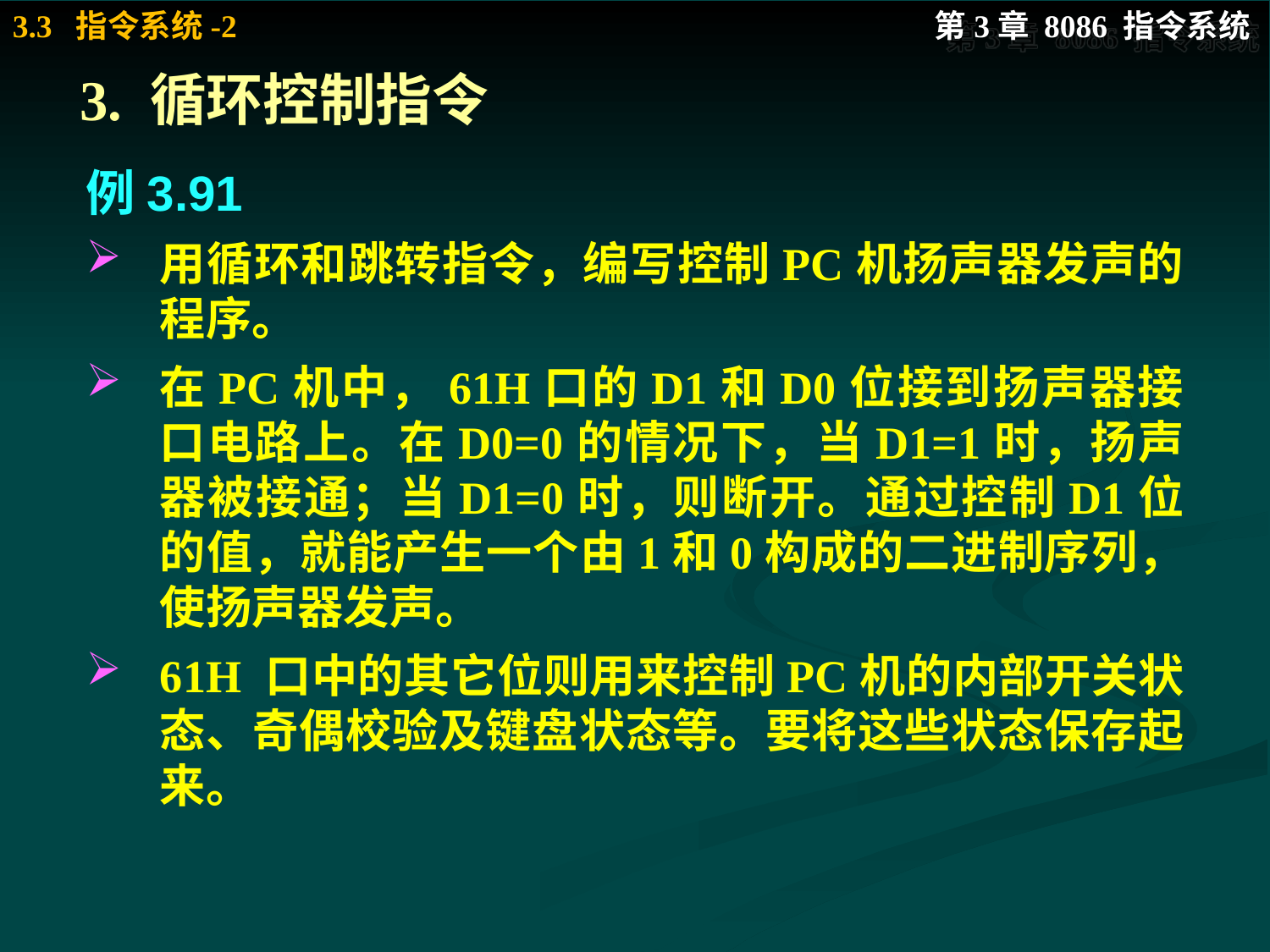

# 3. 循环控制指令
例3.91
用循环和跳转指令，编写控制PC机扬声器发声的程序。
在PC机中，61H口的D1和D0位接到扬声器接口电路上。在D0=0的情况下，当D1=1时，扬声器被接通；当D1=0时，则断开。通过控制D1位的值，就能产生一个由1和0构成的二进制序列，使扬声器发声。
61H 口中的其它位则用来控制PC机的内部开关状态、奇偶校验及键盘状态等。要将这些状态保存起来。